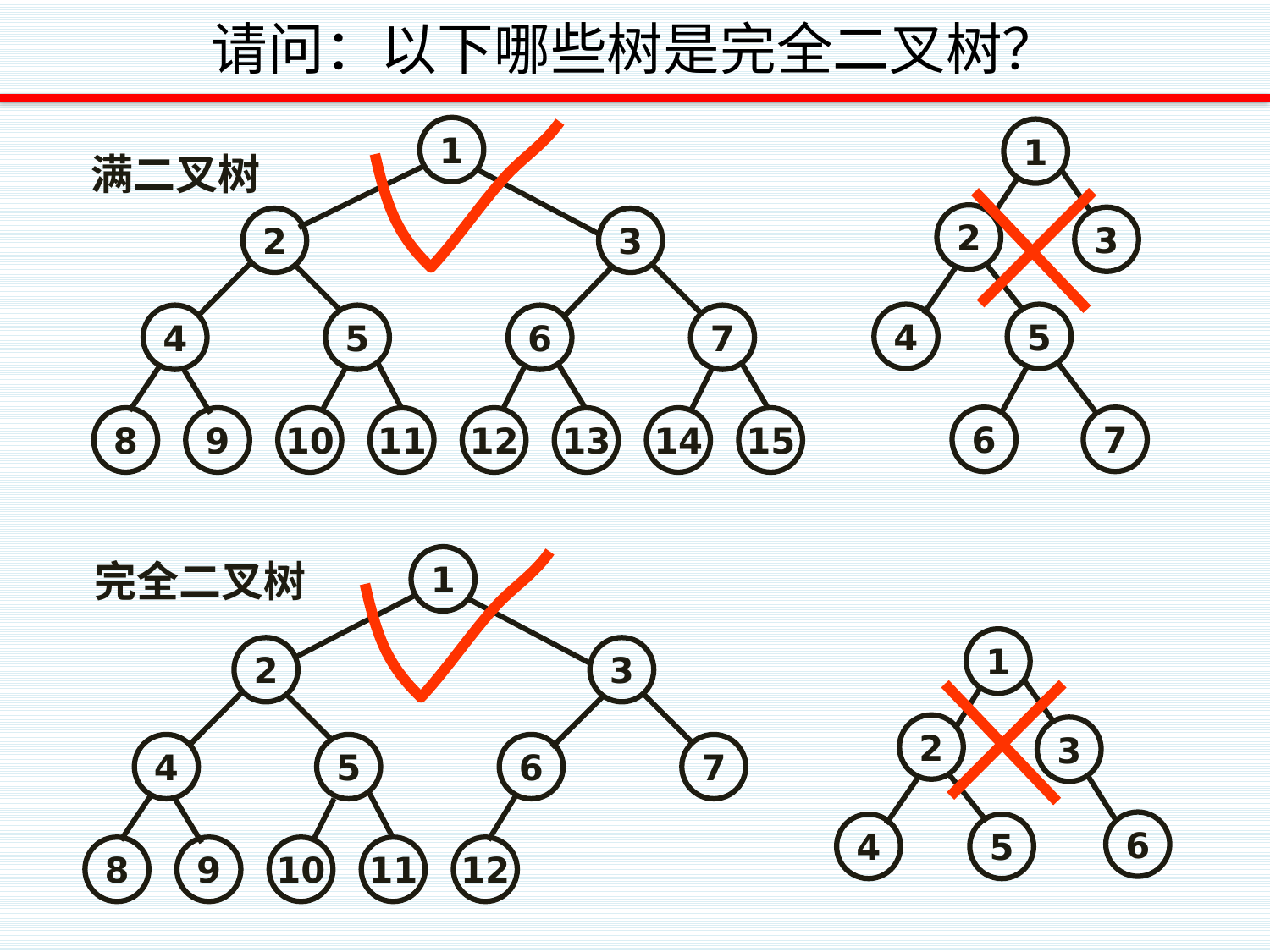

# 请问：以下哪些树是完全二叉树？
1

2
3

4
5
6
7

8
9
10
11
12
13
14
15
1

2
3

4
5

6
7

满二叉树

1

2
3

4
5
6
7

8
9
10
11
12
完全二叉树

1

2
3

6
4
5